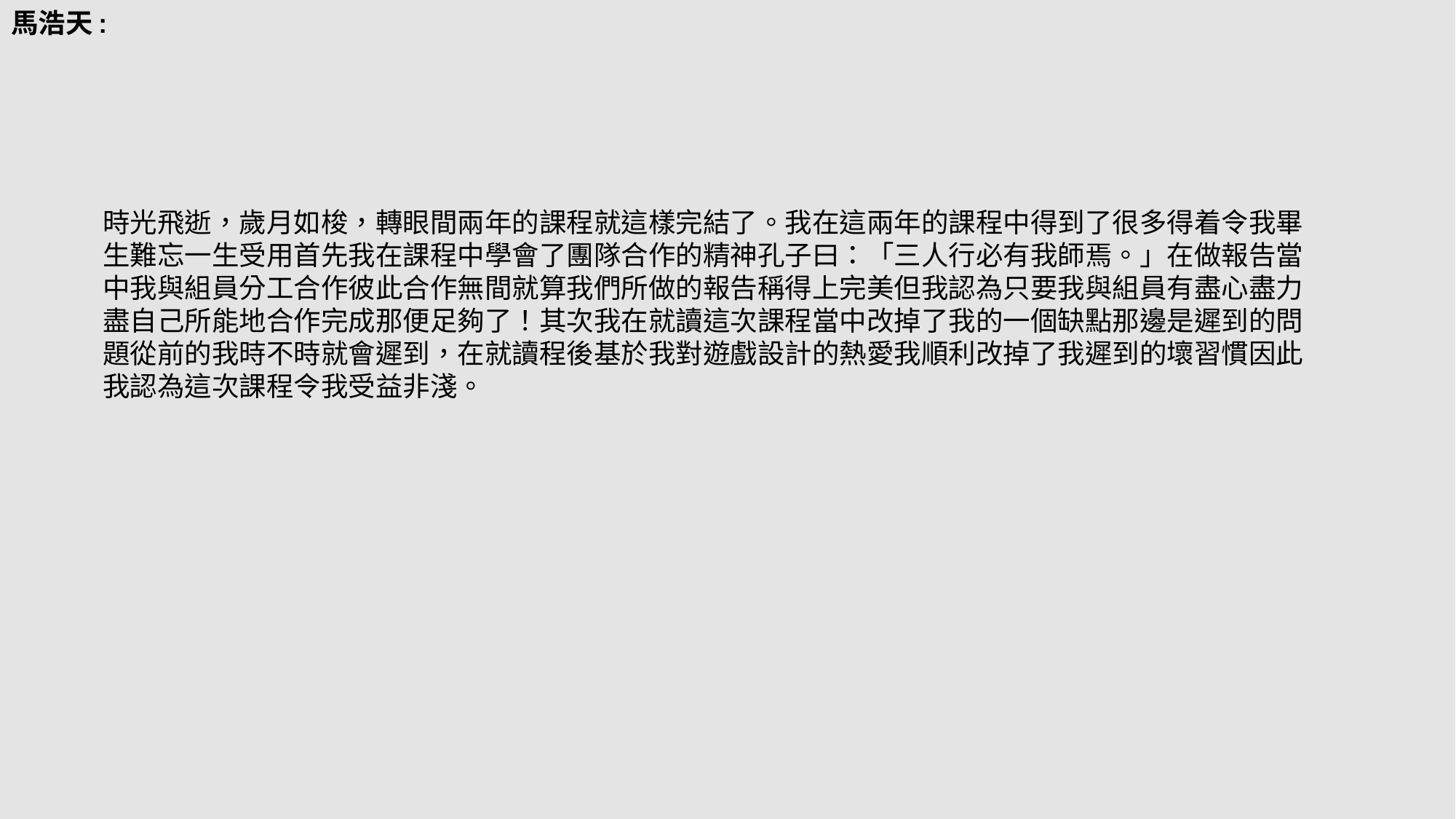

馬浩天:
時光飛逝，歲月如梭，轉眼間兩年的課程就這樣完結了。我在這兩年的課程中得到了很多得着令我畢生難忘一生受用首先我在課程中學會了團隊合作的精神孔子曰：「三人行必有我師焉。」在做報告當中我與組員分工合作彼此合作無間就算我們所做的報告稱得上完美但我認為只要我與組員有盡心盡力盡自己所能地合作完成那便足夠了！其次我在就讀這次課程當中改掉了我的一個缺點那邊是遲到的問題從前的我時不時就會遲到，在就讀程後基於我對遊戲設計的熱愛我順利改掉了我遲到的壞習慣因此我認為這次課程令我受益非淺。